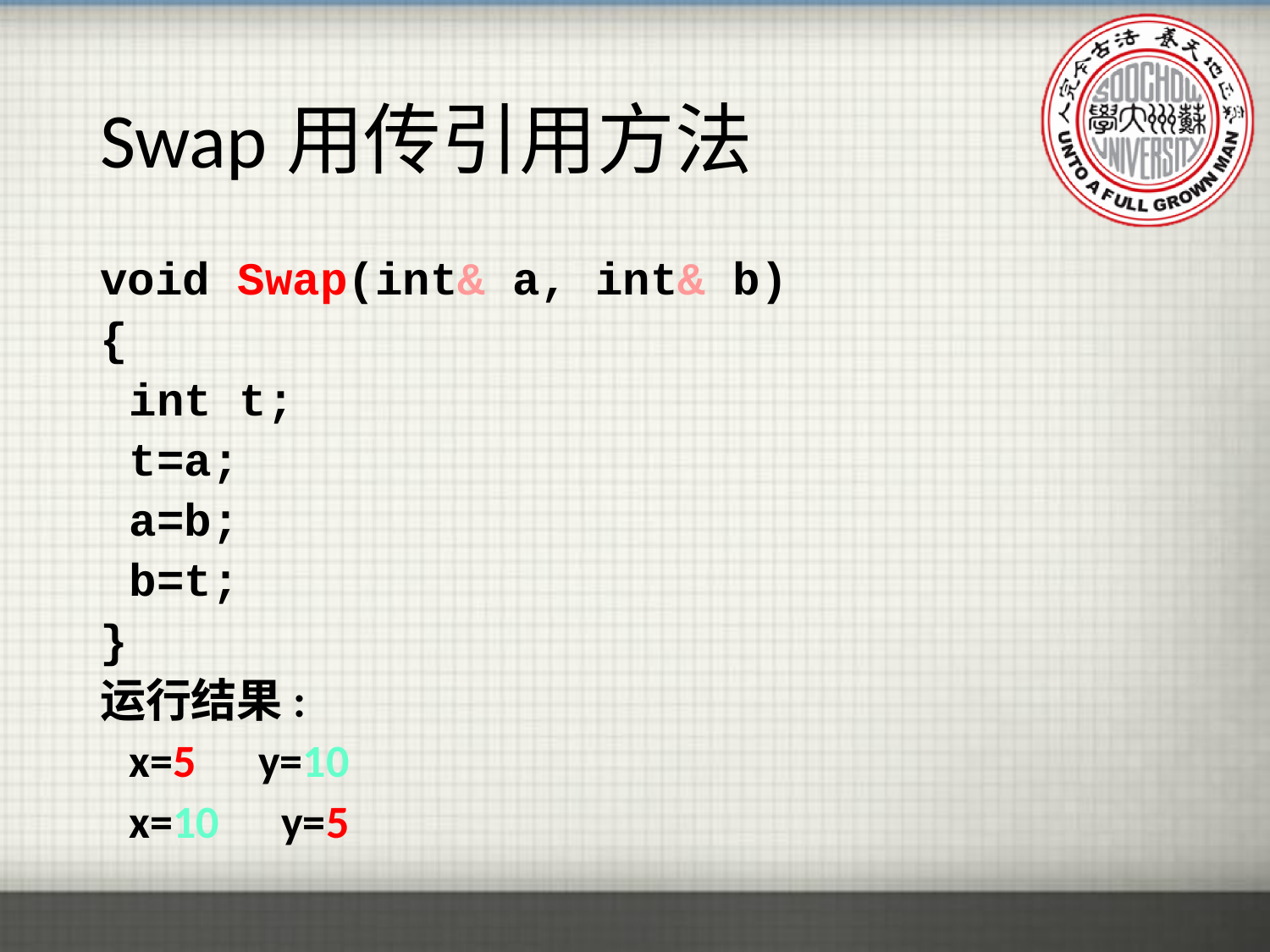

# Swap用传引用方法
void Swap(int& a, int& b)
{
	int t;
	t=a;
	a=b;
	b=t;
}
运行结果:
			x=5      y=10
			x=10      y=5